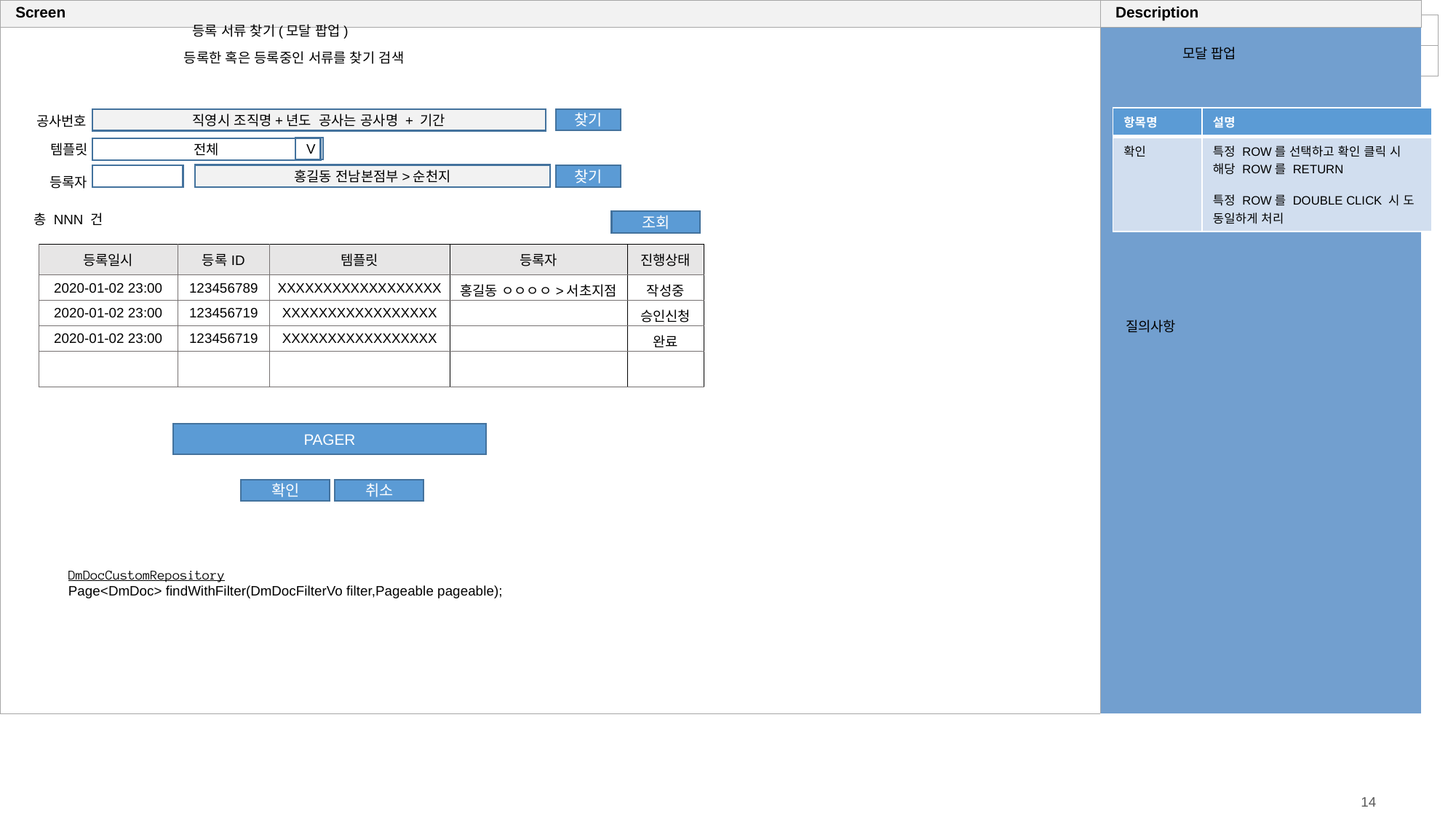

등록 서류 찾기(모달 팝업)
등록한 혹은 등록중인 서류를 찾기 검색
모달 팝업
| 항목명 | 설명 |
| --- | --- |
| 확인 | 특정 ROW를 선택하고 확인 클릭 시 해당 ROW를 RETURN 특정 ROW를 DOUBLE CLICK 시 도 동일하게 처리 |
찾기
직영시 조직명+년도  공사는 공사명 + 기간
공사번호
템플릿
V
전체
홍길동 전남본점부>순천지

찾기
등록자
총 NNN 건
조회
| 등록일시 | 등록ID | 템플릿 | 등록자 | 진행상태 |
| --- | --- | --- | --- | --- |
| 2020-01-02 23:00 | 123456789 | XXXXXXXXXXXXXXXXXX | 홍길동 ㅇㅇㅇㅇ>서초지점 | 작성중 |
| 2020-01-02 23:00 | 123456719 | XXXXXXXXXXXXXXXXX |  | 승인신청 |
| 2020-01-02 23:00 | 123456719 | XXXXXXXXXXXXXXXXX |  | 완료 |
|  |  |  |  |  |
질의사항

PAGER
확인
취소
DmDocCustomRepository
Page<DmDoc> findWithFilter(DmDocFilterVo filter,Pageable pageable);